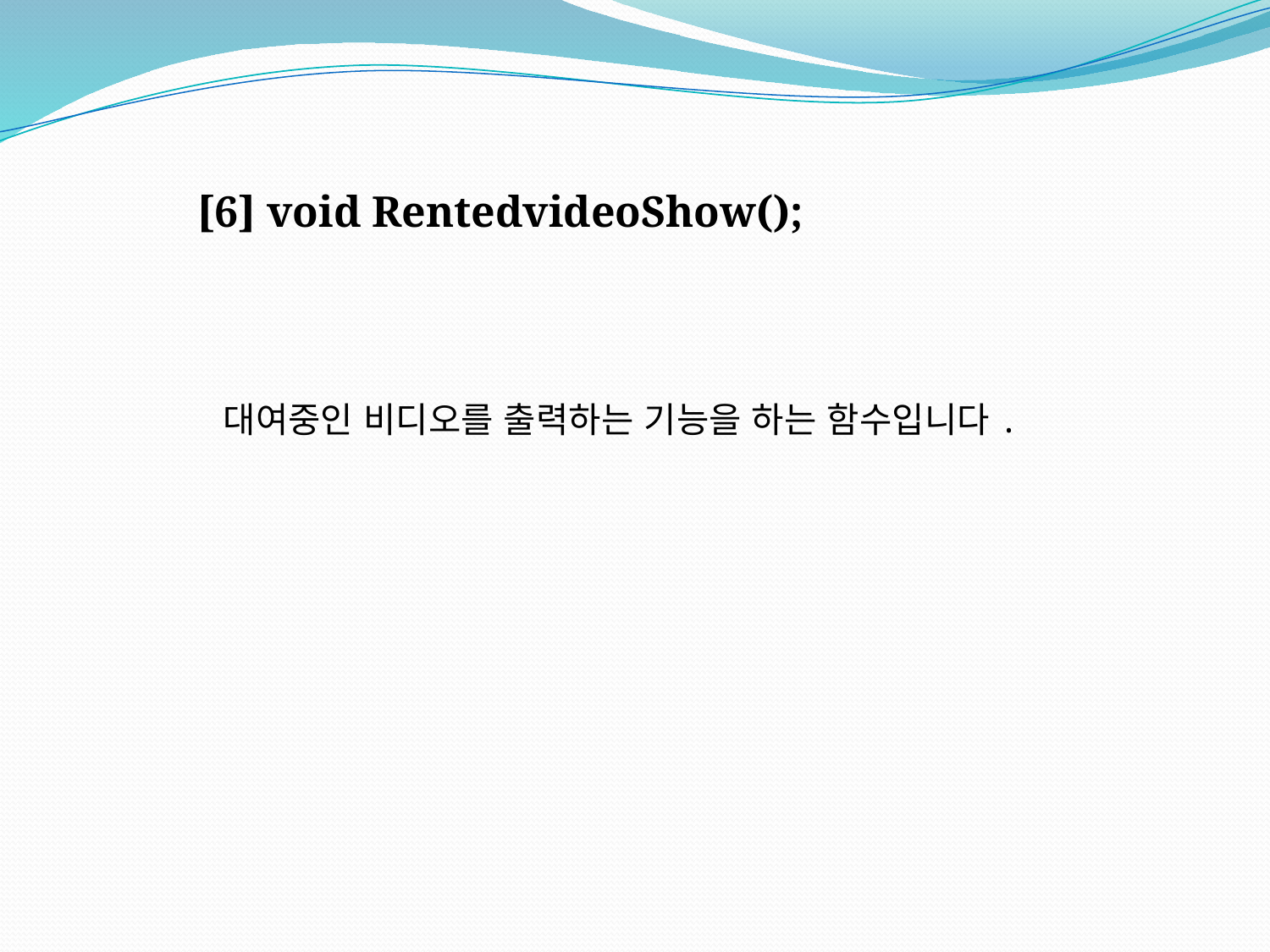

[6] void RentedvideoShow();

 대여중인 비디오를 출력하는 기능을 하는 함수입니다.